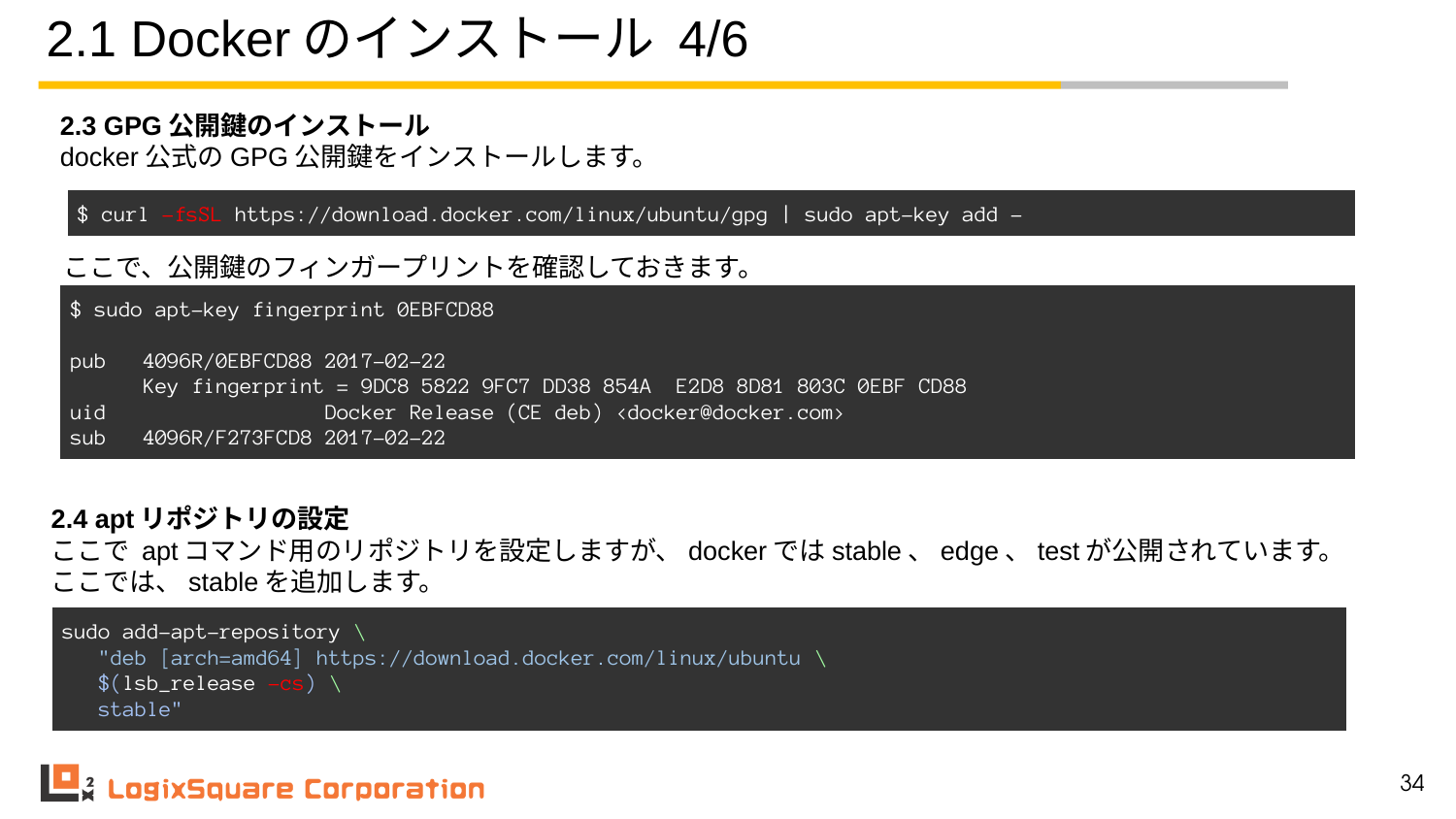

# 2.1 Dockerのインストール 4/6

2.3 GPG公開鍵のインストール
docker公式のGPG公開鍵をインストールします。
| $ curl -fsSL https://download.docker.com/linux/ubuntu/gpg | sudo apt-key add - |
| --- |
ここで、公開鍵のフィンガープリントを確認しておきます。

| $ sudo apt-key fingerprint 0EBFCD88 pub 4096R/0EBFCD88 2017-02-22 Key fingerprint = 9DC8 5822 9FC7 DD38 854A E2D8 8D81 803C 0EBF CD88 uid Docker Release (CE deb) <docker@docker.com> sub 4096R/F273FCD8 2017-02-22 |
| --- |
2.4 aptリポジトリの設定
ここで aptコマンド用のリポジトリを設定しますが、dockerではstable、edge、testが公開されています。
ここでは、stableを追加します。
| sudo add-apt-repository \ "deb [arch=amd64] https://download.docker.com/linux/ubuntu \ $(lsb\_release -cs) \ stable" |
| --- |
34